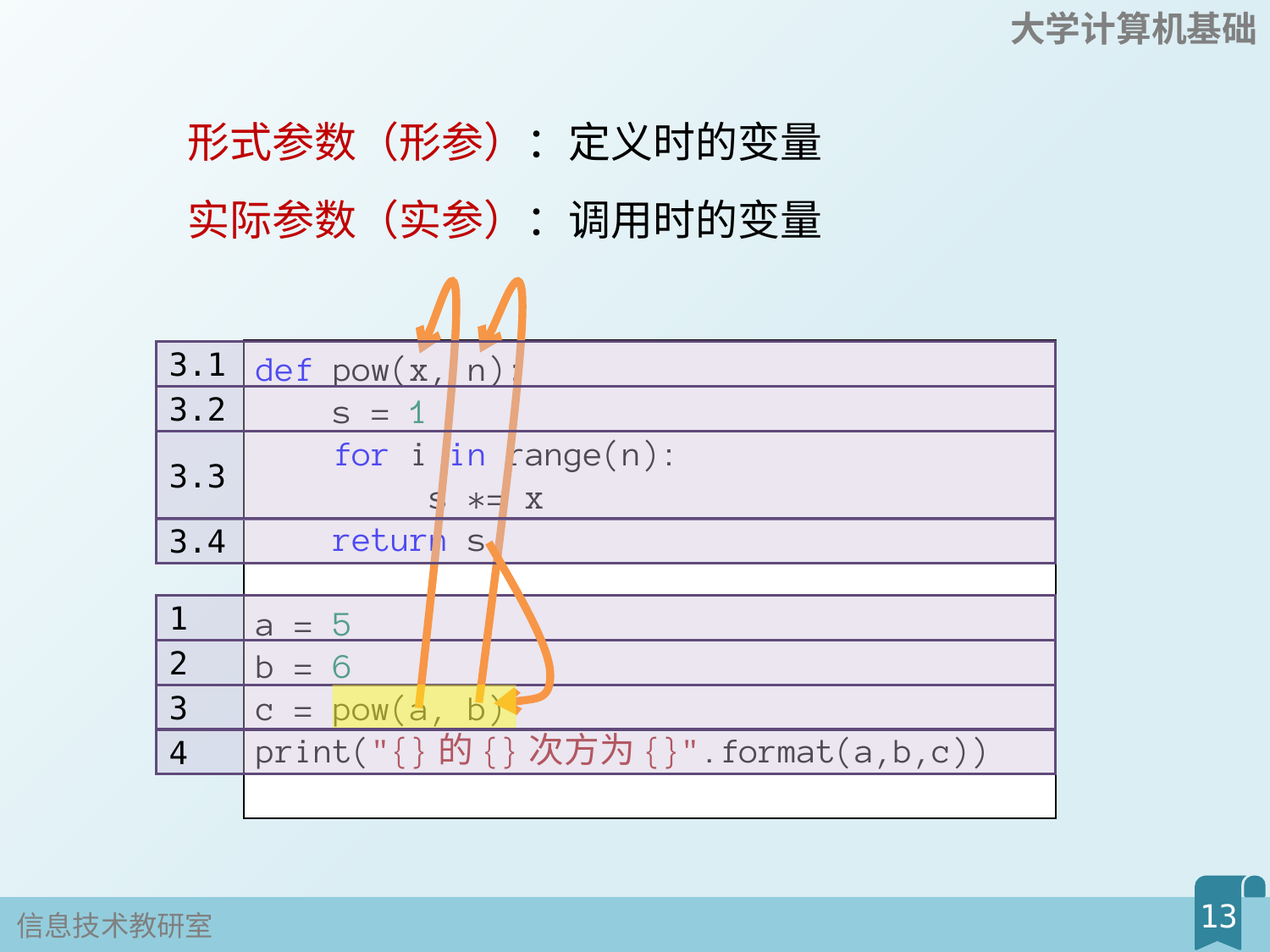

形式参数（形参）：定义时的变量
实际参数（实参）：调用时的变量

def pow(x, n):
    s = 1
    for i in range(n):
         s *= x
    return s
a = 5
b = 6
c = pow(a, b)
print("{}的{}次方为{}".format(a,b,c))

3.1
3.2
3.3
3.4

1
2
3

4
13